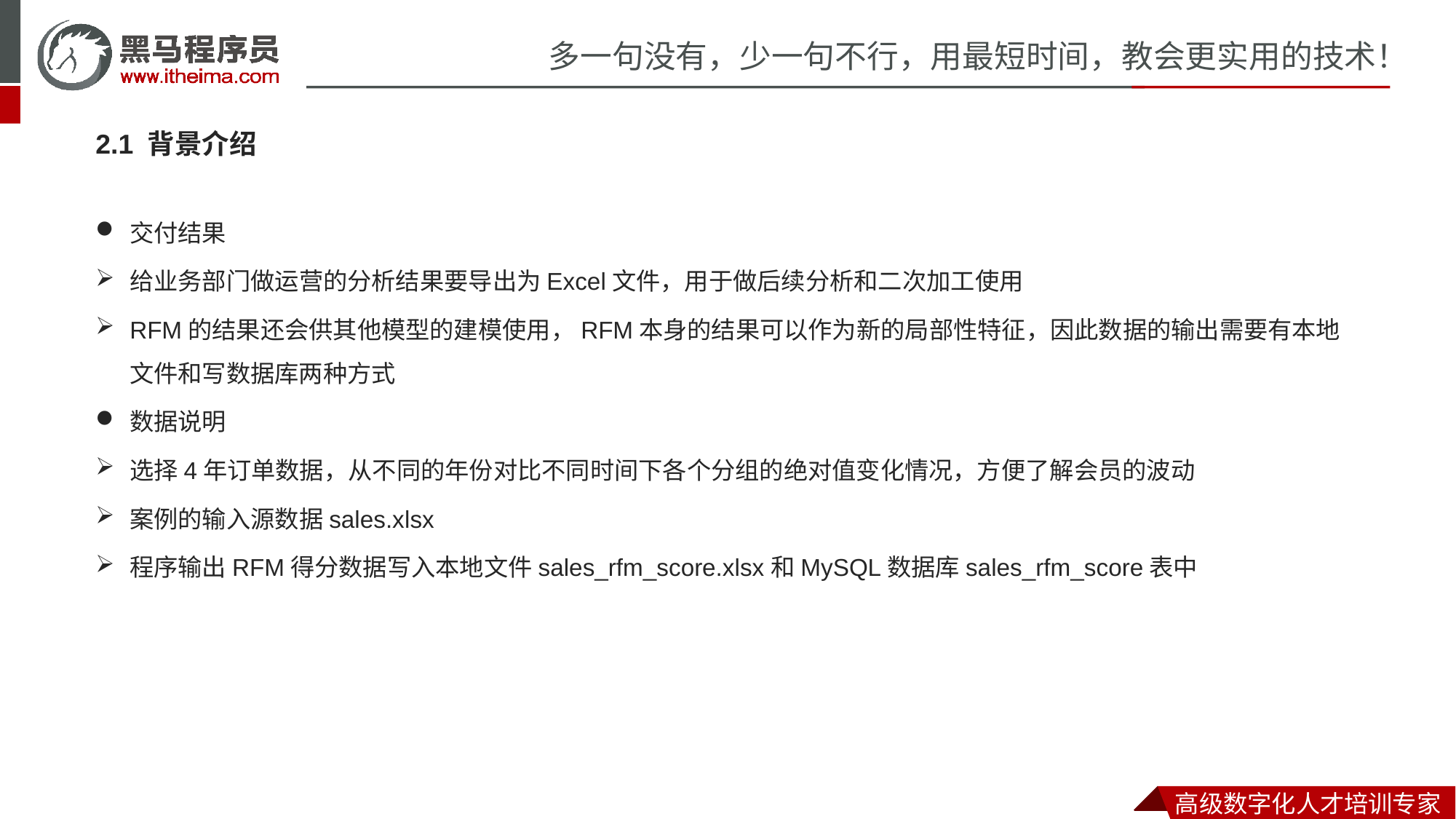

2.1 背景介绍
交付结果
给业务部门做运营的分析结果要导出为Excel文件，用于做后续分析和二次加工使用
RFM的结果还会供其他模型的建模使用，RFM本身的结果可以作为新的局部性特征，因此数据的输出需要有本地文件和写数据库两种方式
数据说明
选择4年订单数据，从不同的年份对比不同时间下各个分组的绝对值变化情况，方便了解会员的波动
案例的输入源数据sales.xlsx
程序输出RFM得分数据写入本地文件sales_rfm_score.xlsx和MySQL数据库sales_rfm_score表中